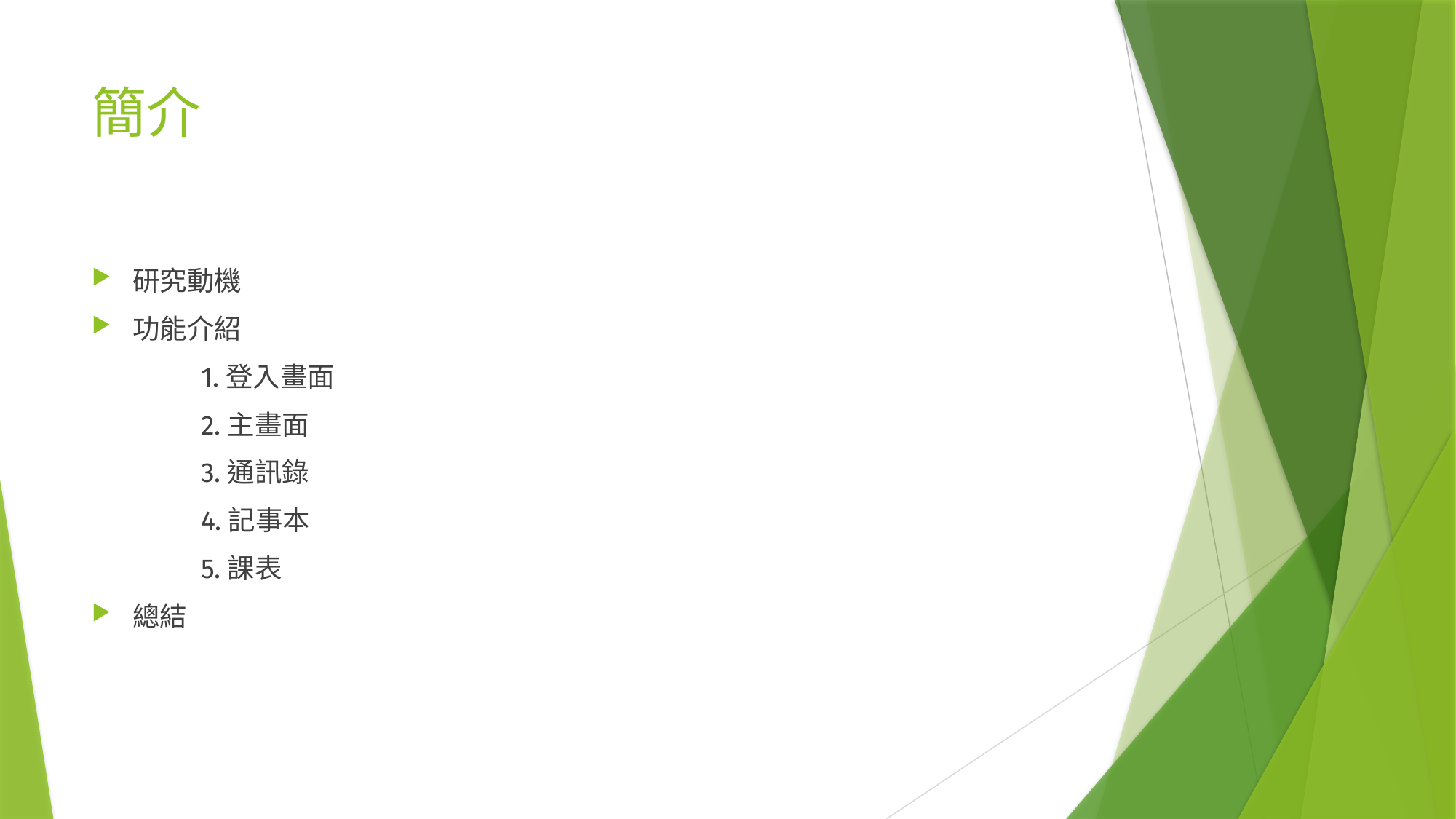

# 簡介
研究動機
功能介紹
	1.登入畫面
	2.主畫面
	3.通訊錄
	4.記事本
	5.課表
總結